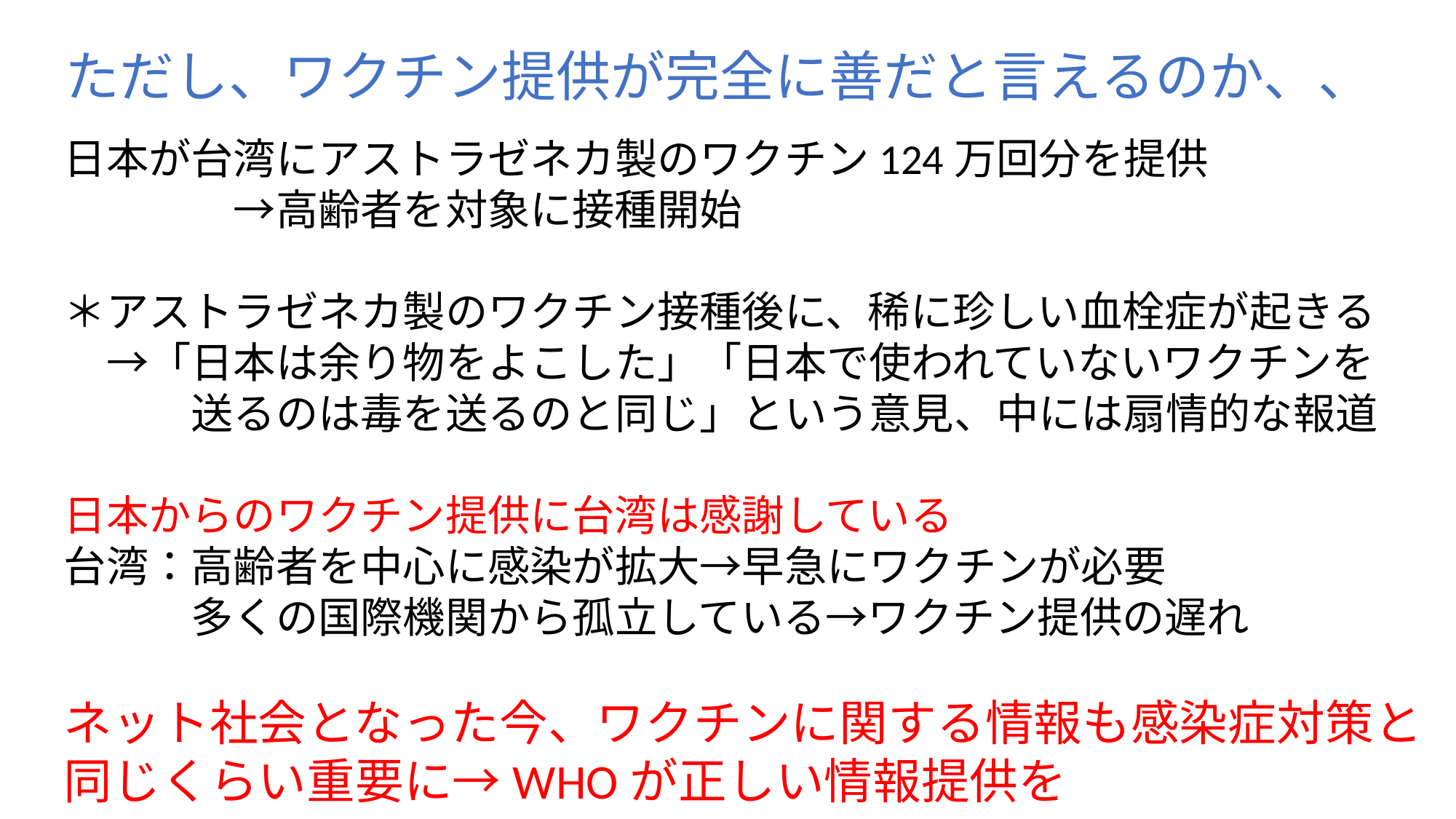

ただし、ワクチン提供が完全に善だと言えるのか、、
日本が台湾にアストラゼネカ製のワクチン124万回分を提供
　　　　→高齢者を対象に接種開始

＊アストラゼネカ製のワクチン接種後に、稀に珍しい血栓症が起きる
　→「日本は余り物をよこした」「日本で使われていないワクチンを
　　　送るのは毒を送るのと同じ」という意見、中には扇情的な報道

日本からのワクチン提供に台湾は感謝している
台湾：高齢者を中心に感染が拡大→早急にワクチンが必要
　　　多くの国際機関から孤立している→ワクチン提供の遅れ

ネット社会となった今、ワクチンに関する情報も感染症対策と
同じくらい重要に→WHOが正しい情報提供を